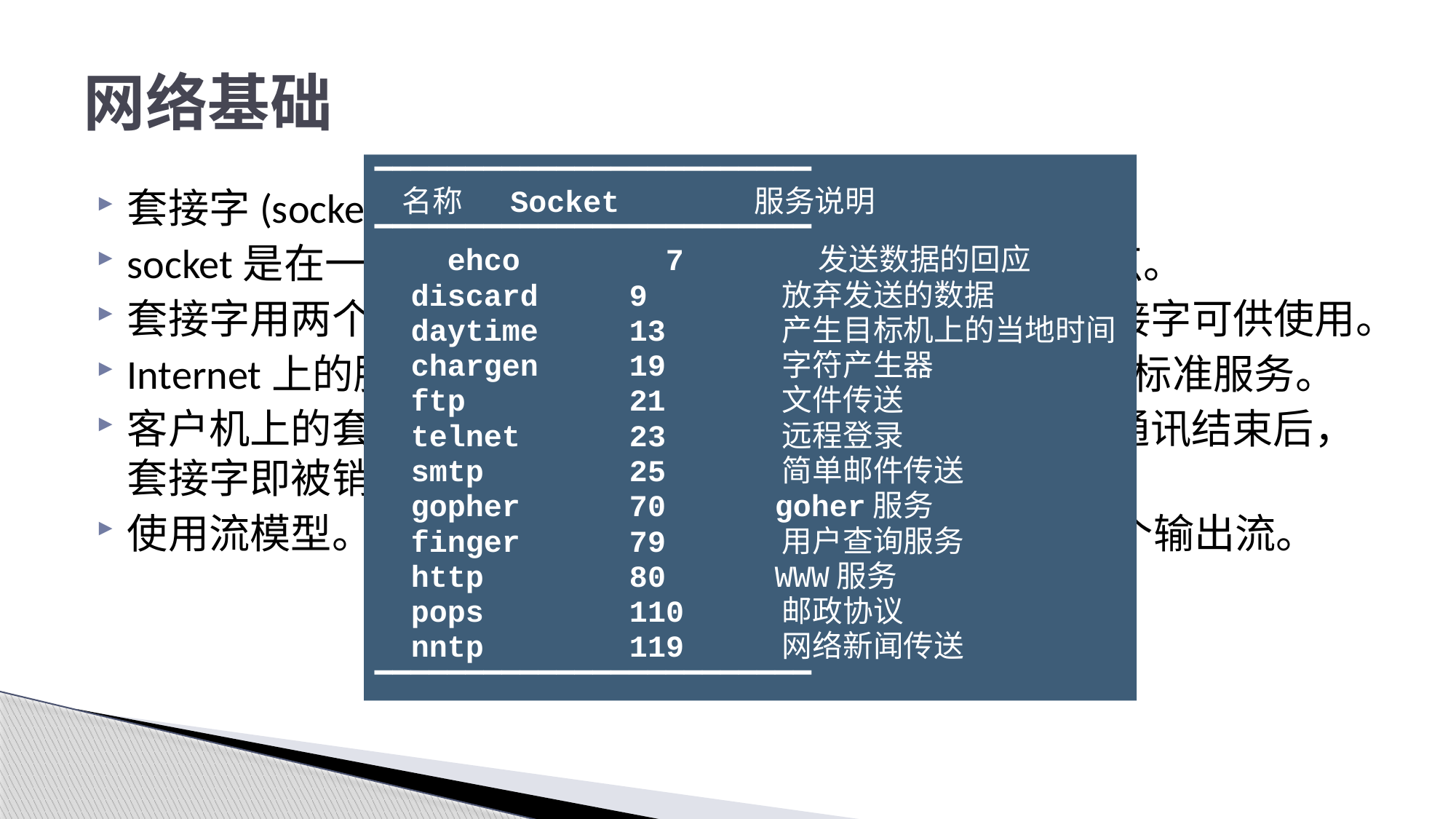

# 网络基础
━━━━━━━━━━━━━━━━━━━━━━━━
   名称      Socket       服务说明
━━━━━━━━━━━━━━━━━━━━━━━━
    ehco        7       发送数据的回应
  discard     9       放弃发送的数据
  daytime     13      产生目标机上的当地时间
  chargen     19      字符产生器
  ftp         21      文件传送
  telnet      23      远程登录
  smtp        25      简单邮件传送
  gopher      70      goher服务
  finger      79      用户查询服务
  http        80      WWW服务
  pops        110     邮政协议
  nntp        119     网络新闻传送
━━━━━━━━━━━━━━━━━━━━━━━━
套接字(socket)：区分主机多个应用进程的目的。
socket是在一个特定编程模型下，进程间通信链路的端点。
套接字用两个字节表示，任何一台主机都具有64K个套接字可供使用。
Internet上的服务器使用了大量的标准套接字提供不同的标准服务。
客户机上的套接字在需要与服务器通讯时，临时生成，通讯结束后，套接字即被销毁。
使用流模型。一个socket包括两个流：一个输入流和一个输出流。